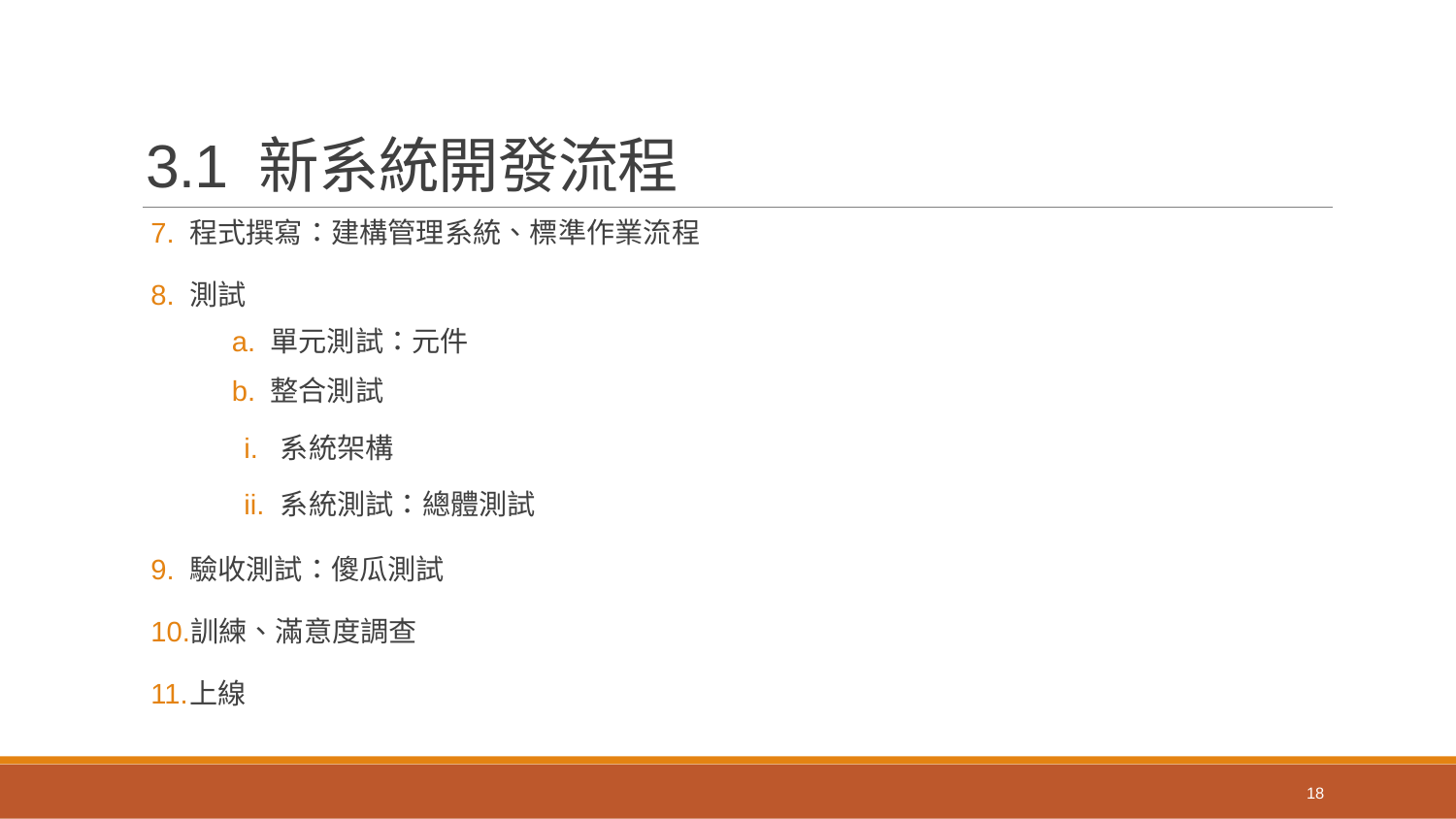

# 3.1 新系統開發流程
程式撰寫：建構管理系統、標準作業流程
測試
單元測試：元件
整合測試
系統架構
系統測試：總體測試
驗收測試：傻瓜測試
訓練、滿意度調查
上線

18